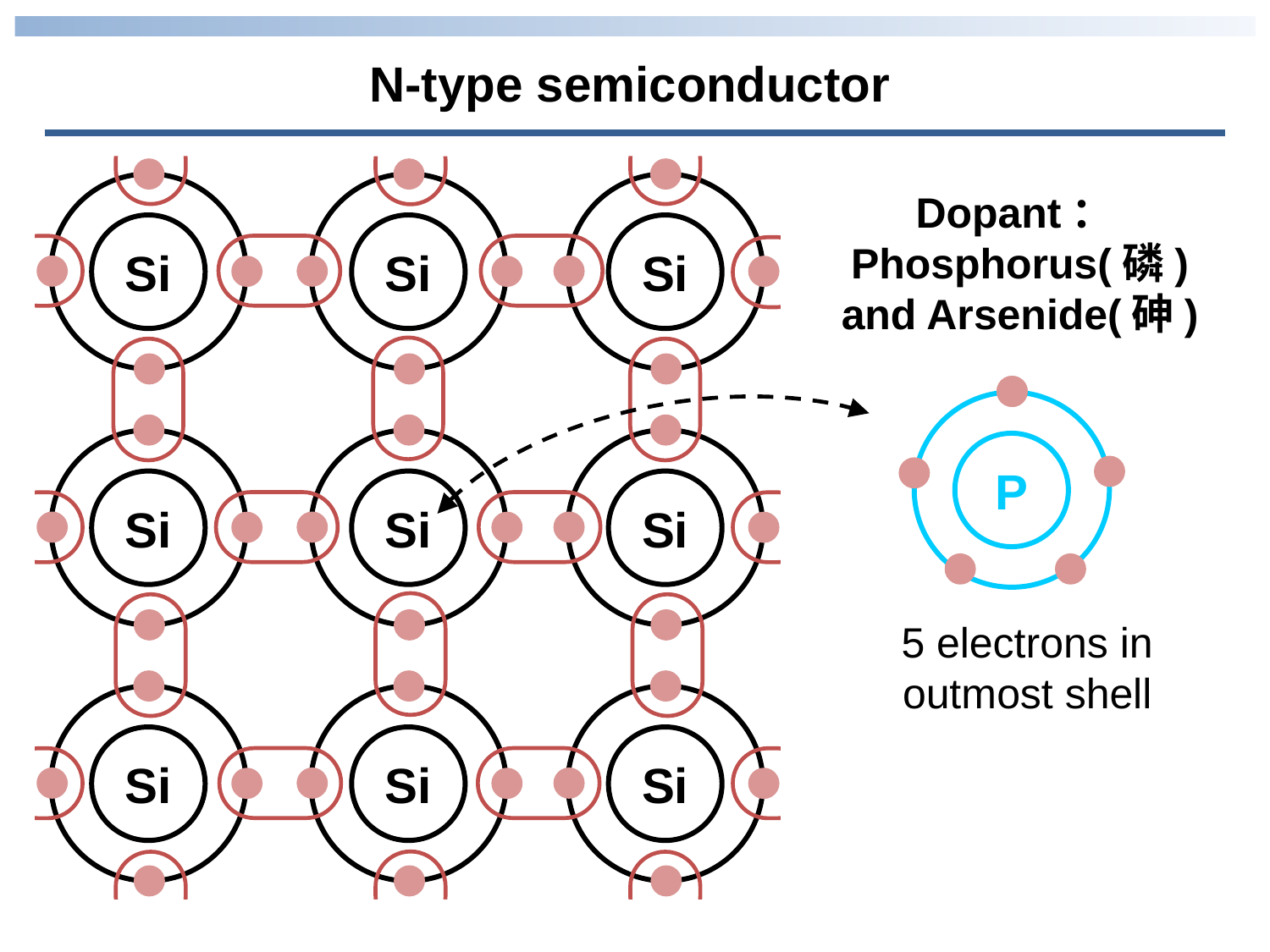

N-type semiconductor

Si

Si

Si

Si

Si

Si

Si

Si

Si

Dopant：Phosphorus(磷) and Arsenide(砷)

P

5 electrons in outmost shell